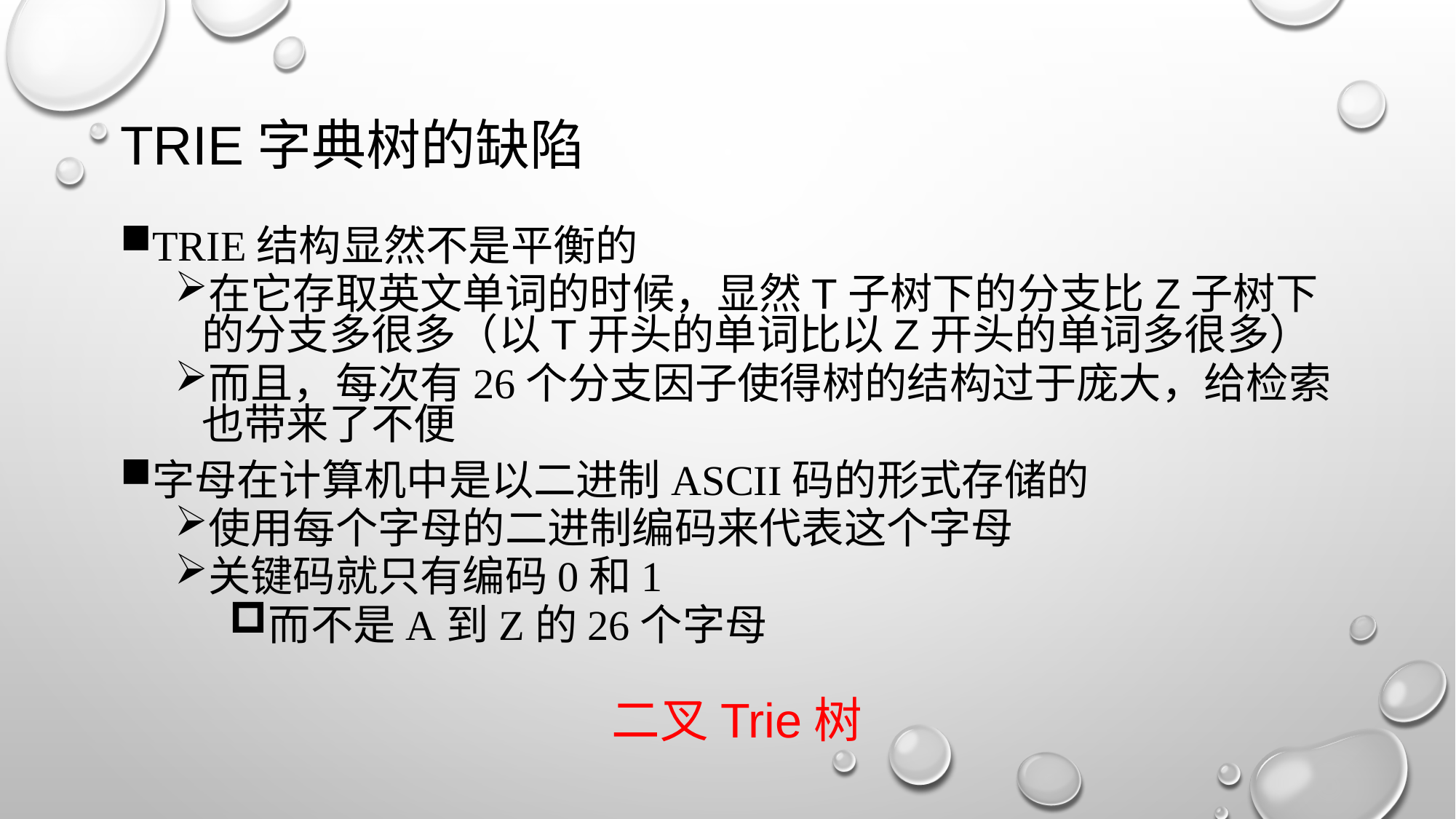

# Trie字典树的缺陷
Trie结构显然不是平衡的
在它存取英文单词的时候，显然t子树下的分支比z子树下的分支多很多（以t开头的单词比以z开头的单词多很多）
而且，每次有26个分支因子使得树的结构过于庞大，给检索也带来了不便
字母在计算机中是以二进制ASCII码的形式存储的
使用每个字母的二进制编码来代表这个字母
关键码就只有编码0和1
而不是a到z的26个字母
 二叉Trie树